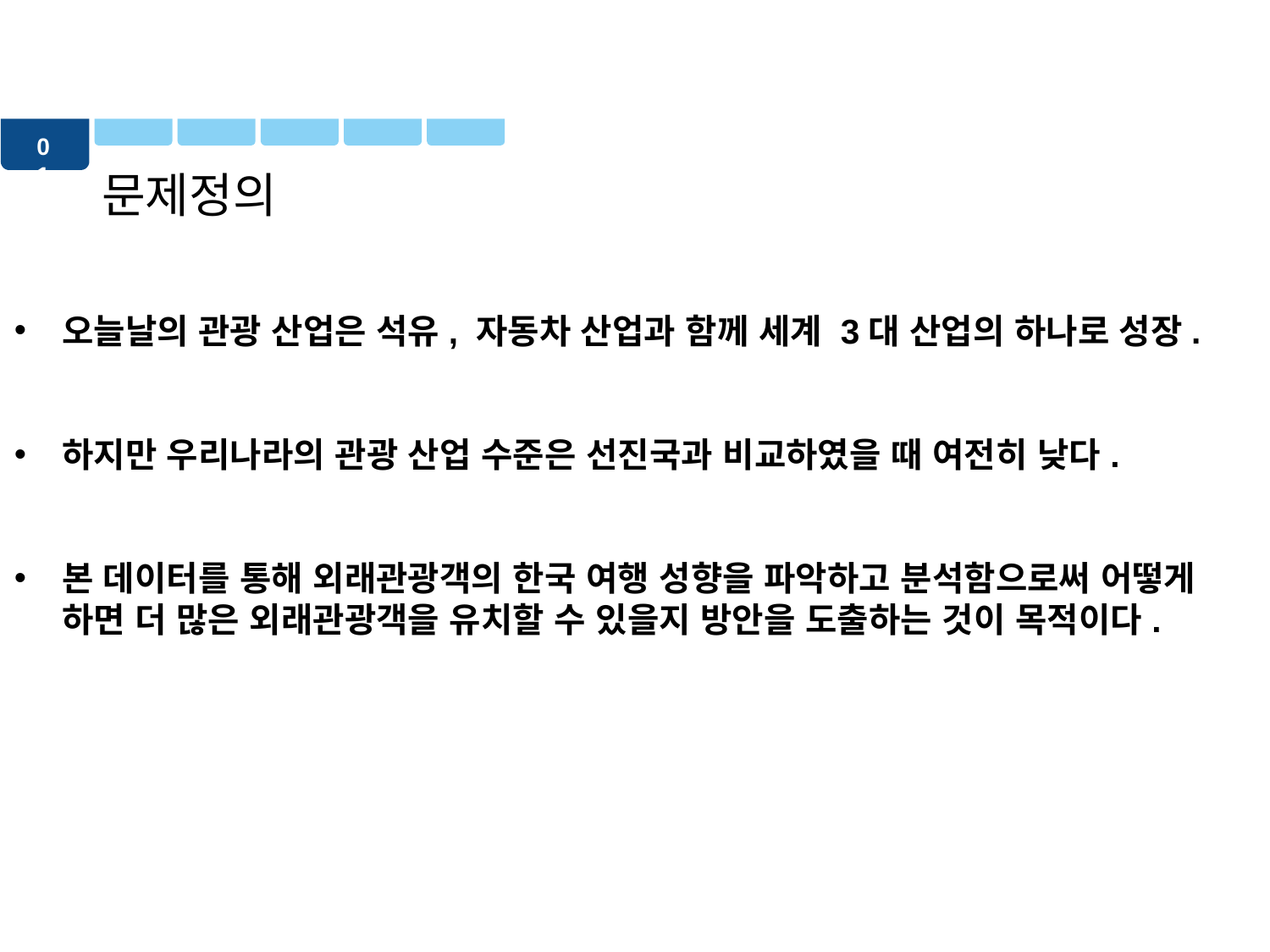

01

문제정의
오늘날의 관광 산업은 석유, 자동차 산업과 함께 세계 3대 산업의 하나로 성장.

하지만 우리나라의 관광 산업 수준은 선진국과 비교하였을 때 여전히 낮다.

본 데이터를 통해 외래관광객의 한국 여행 성향을 파악하고 분석함으로써 어떻게 하면 더 많은 외래관광객을 유치할 수 있을지 방안을 도출하는 것이 목적이다.